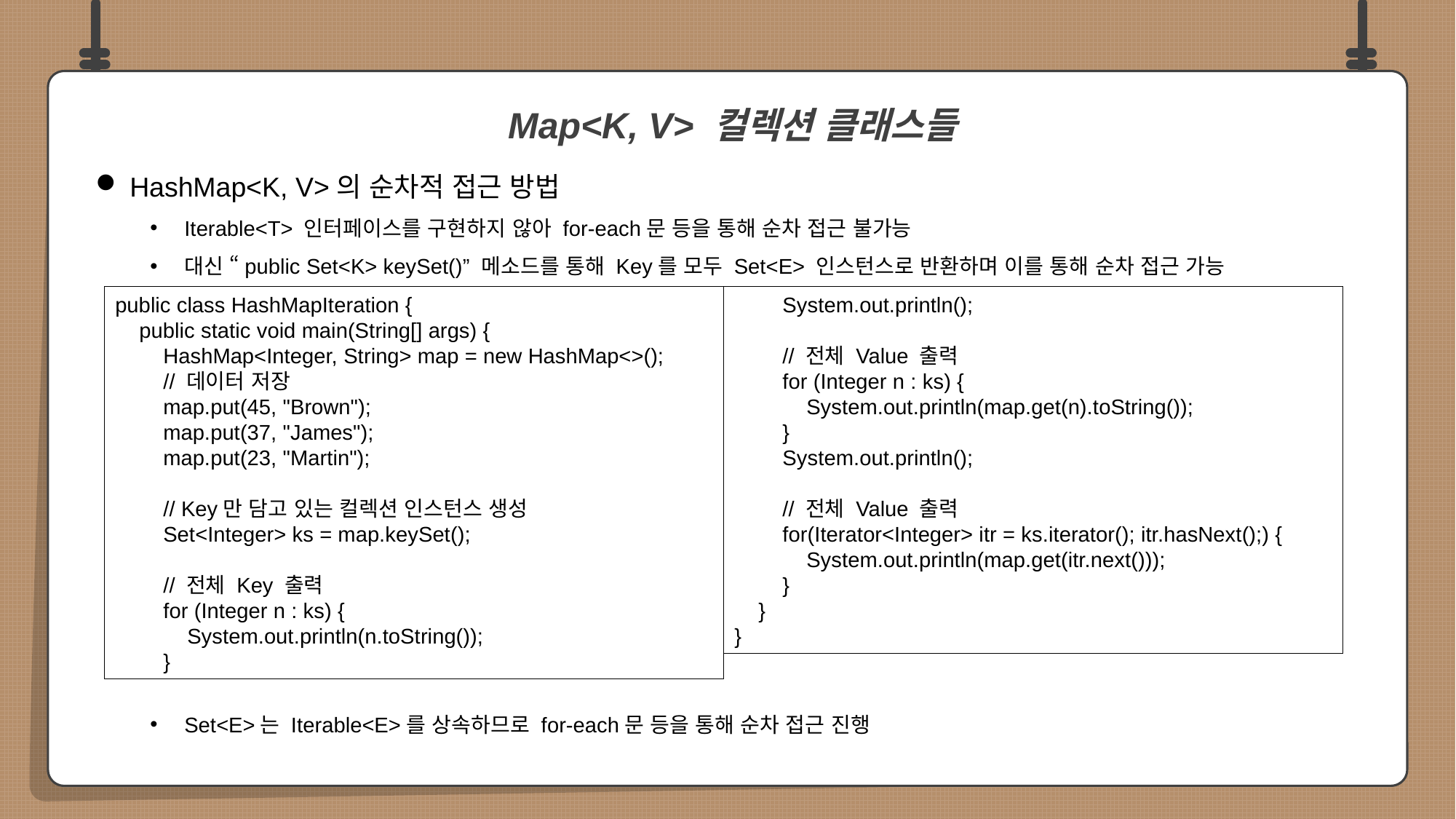

HashMap<K, V>의 순차적 접근 방법
Iterable<T> 인터페이스를 구현하지 않아 for-each문 등을 통해 순차 접근 불가능
대신 “public Set<K> keySet()” 메소드를 통해 Key를 모두 Set<E> 인스턴스로 반환하며 이를 통해 순차 접근 가능

Set<E>는 Iterable<E>를 상속하므로 for-each문 등을 통해 순차 접근 진행
 Map<K, V> 컬렉션 클래스들

        System.out.println();

        // 전체 Value 출력
        for (Integer n : ks) {
            System.out.println(map.get(n).toString());
        }
        System.out.println();

        // 전체 Value 출력
        for(Iterator<Integer> itr = ks.iterator(); itr.hasNext();) {
            System.out.println(map.get(itr.next()));
        }
    }
}
public class HashMapIteration {
    public static void main(String[] args) {
        HashMap<Integer, String> map = new HashMap<>();
        // 데이터 저장
        map.put(45, "Brown");
        map.put(37, "James");
        map.put(23, "Martin");

        // Key만 담고 있는 컬렉션 인스턴스 생성
        Set<Integer> ks = map.keySet();

        // 전체 Key 출력
        for (Integer n : ks) {
            System.out.println(n.toString());
        }